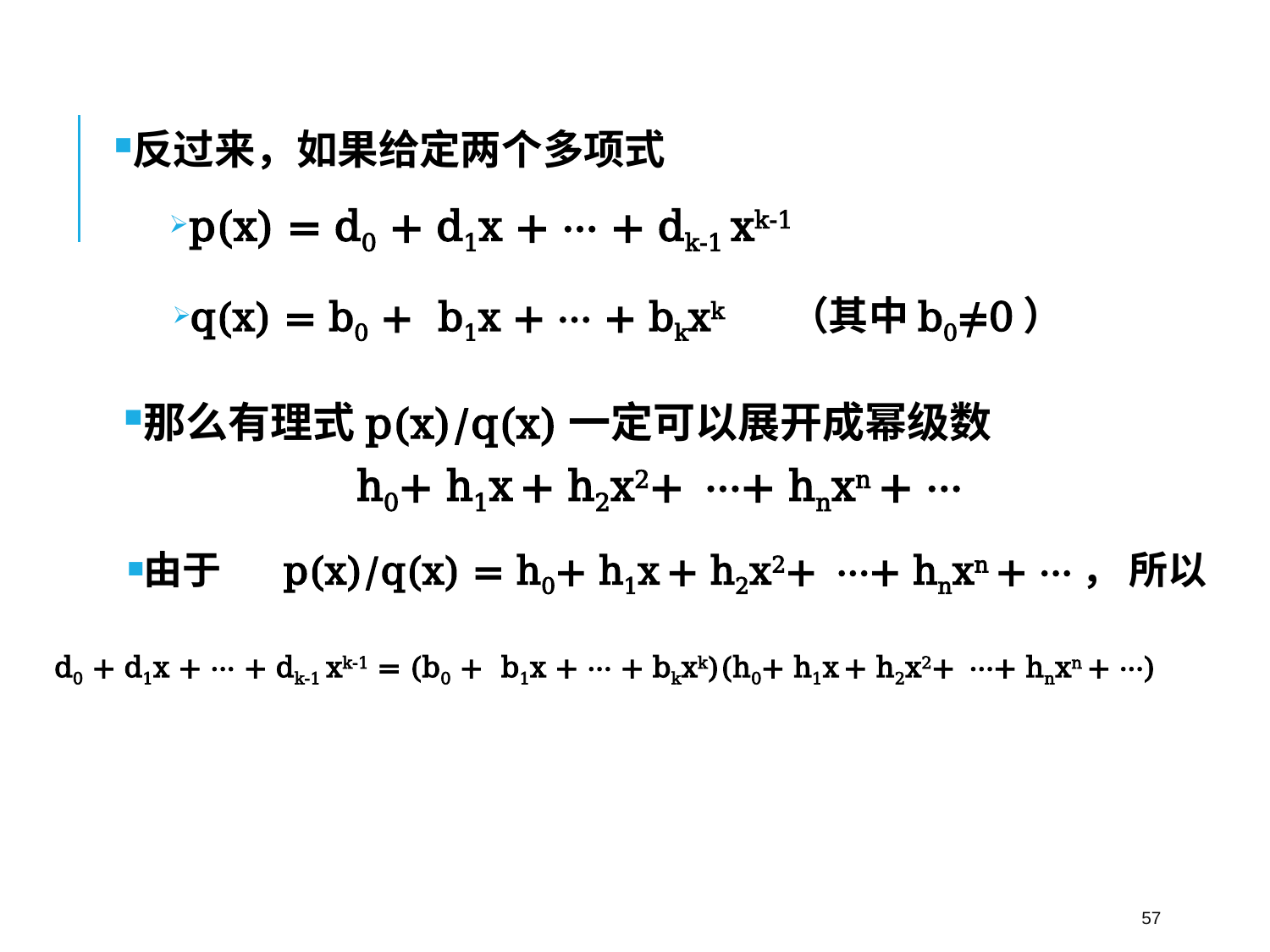

反过来，如果给定两个多项式
p(x) = d0 + d1x + ··· + dk-1 xk-1
q(x) = b0 +  b1x + ··· + bkxk        （其中b0≠0）
那么有理式p(x)/q(x)一定可以展开成幂级数
                      h0+ h1x + h2x2+  ···+ hnxn + ···
由于      p(x)/q(x) = h0+ h1x + h2x2+  ···+ hnxn + ···， 所以
d0 + d1x + ··· + dk-1 xk-1 = (b0 +  b1x + ··· + bkxk)(h0+ h1x + h2x2+  ···+ hnxn + ···)
57